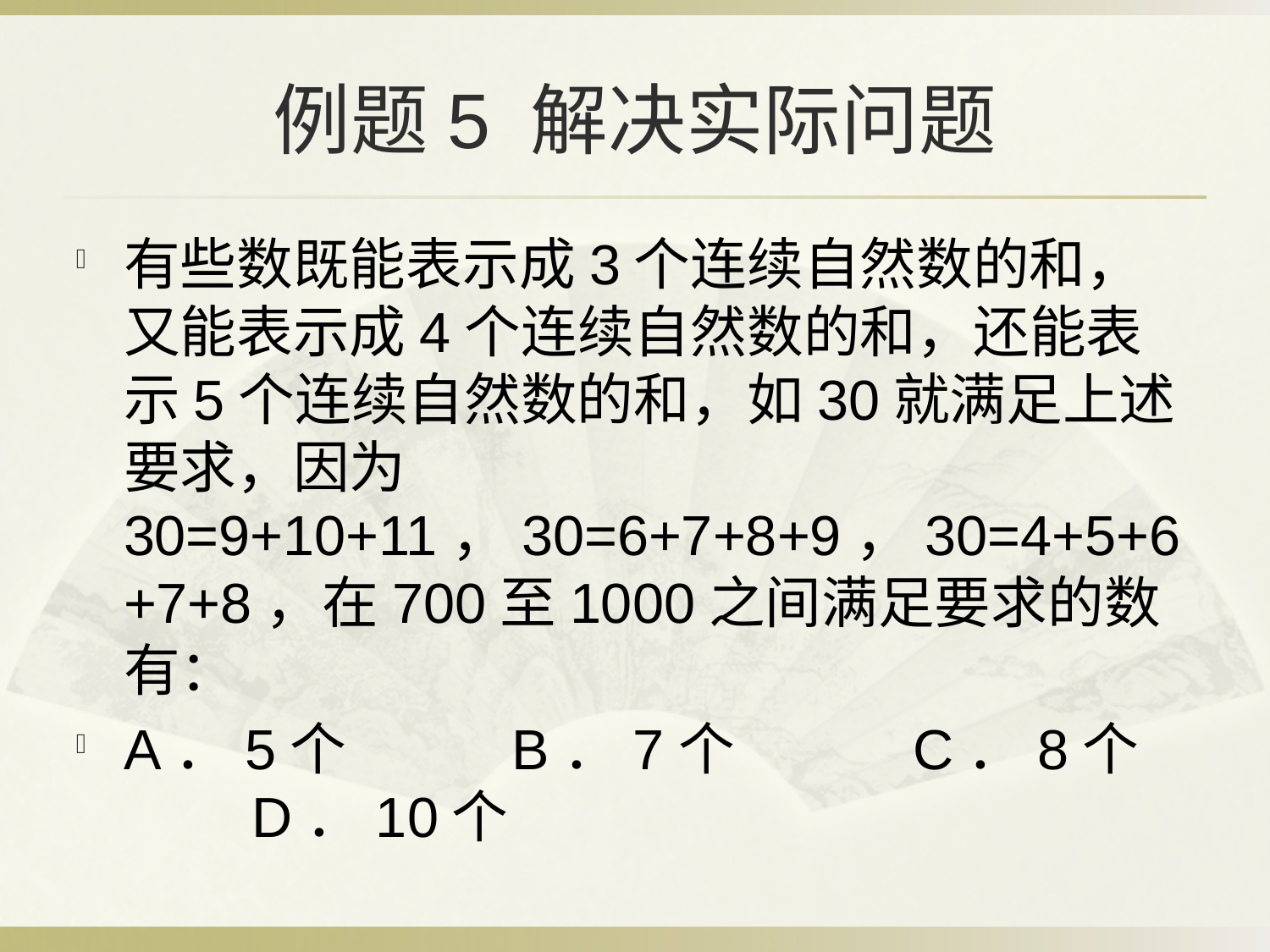

# 例题5 解决实际问题
有些数既能表示成3个连续自然数的和，又能表示成4个连续自然数的和，还能表示5个连续自然数的和，如30就满足上述要求，因为30=9+10+11，30=6+7+8+9，30=4+5+6+7+8，在700至1000之间满足要求的数有：
A．5个            B．7个             C．8个              D．10个